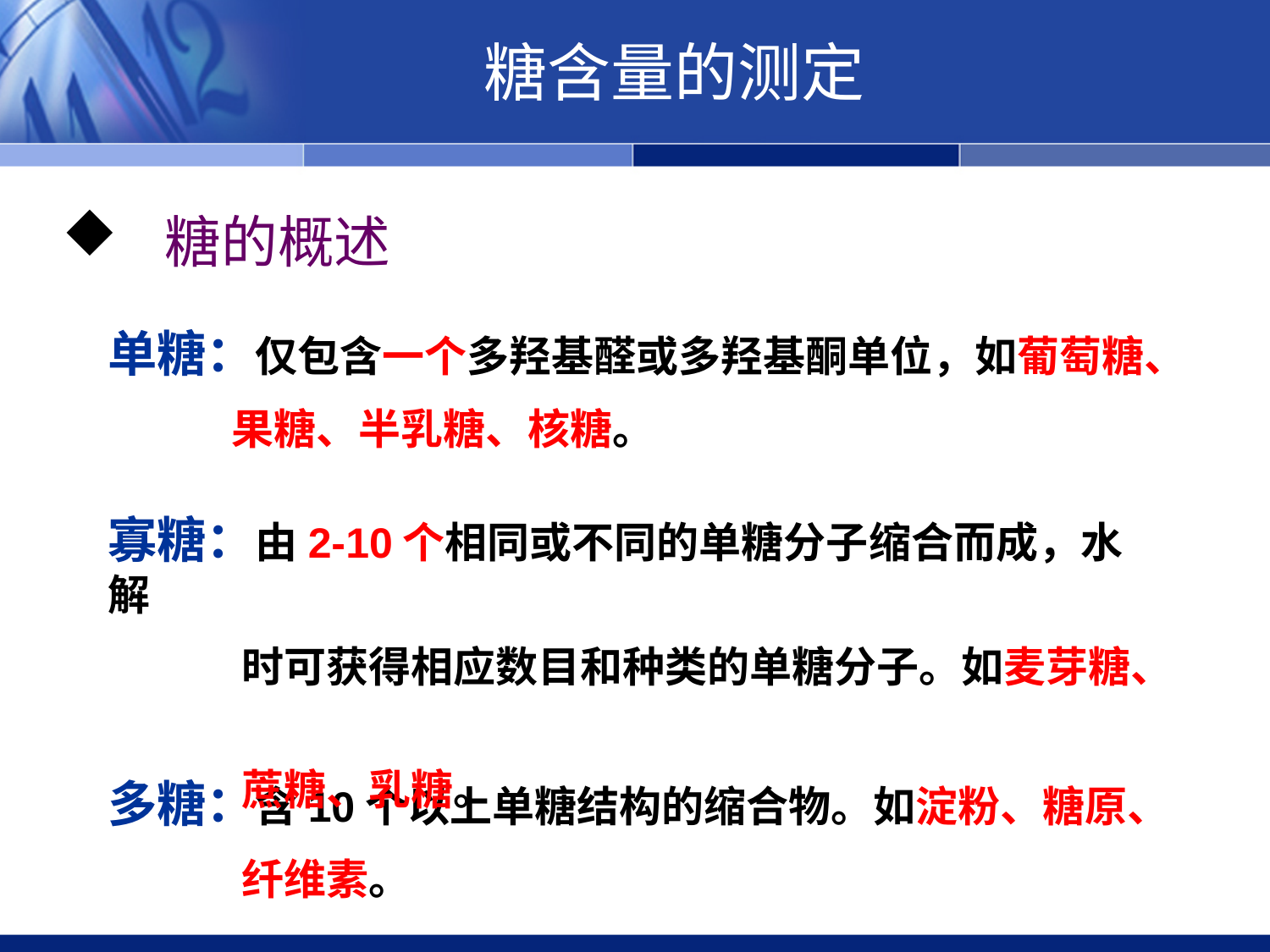

糖含量的测定
  糖的概述
单糖：仅包含一个多羟基醛或多羟基酮单位，如葡萄糖、
            果糖、半乳糖、核糖。
寡糖：由2-10个相同或不同的单糖分子缩合而成，水解
             时可获得相应数目和种类的单糖分子。如麦芽糖、
             蔗糖、乳糖。
多糖：含10个以上单糖结构的缩合物。如淀粉、糖原、
             纤维素。